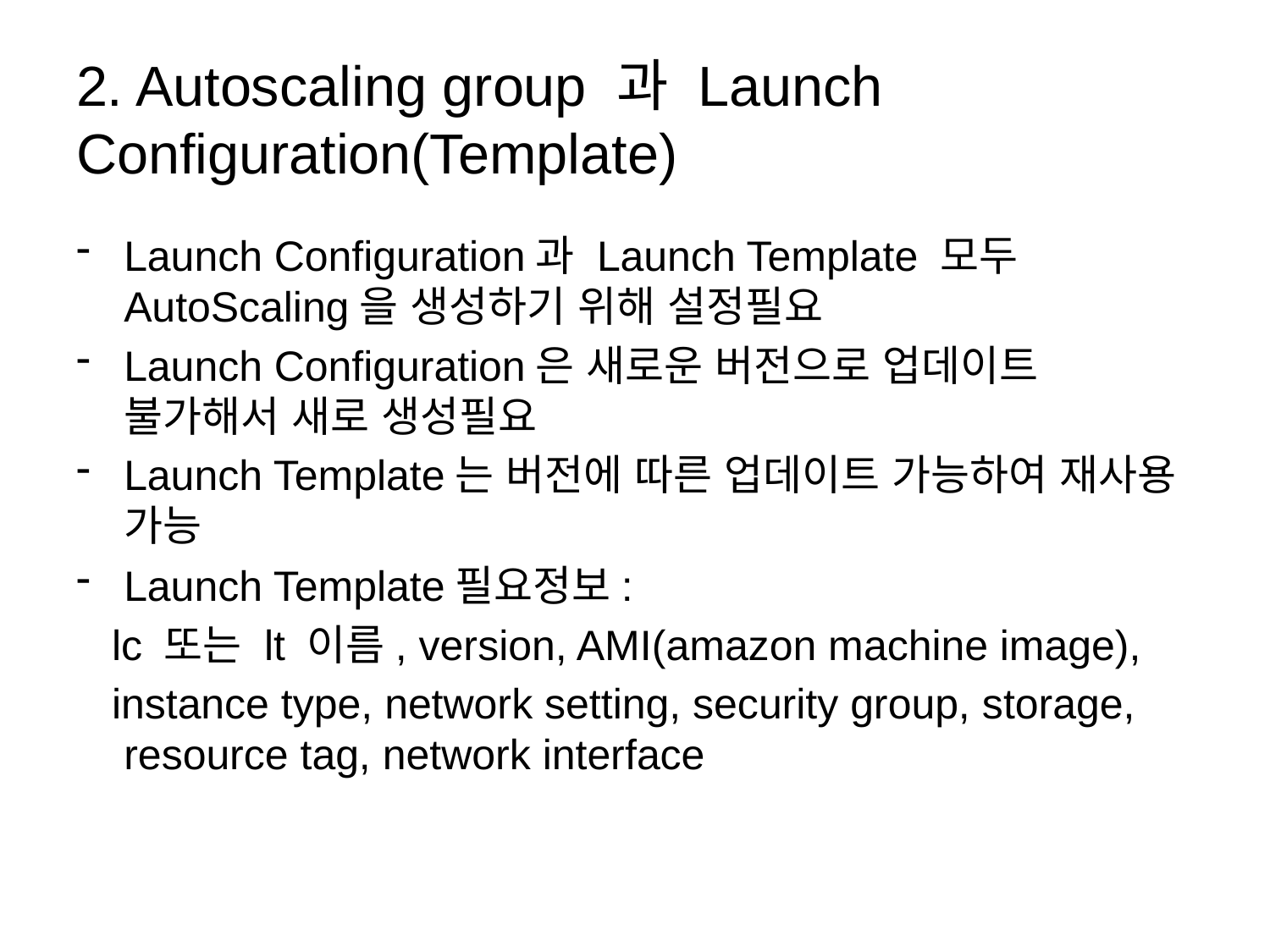

# 2. Autoscaling group 과 Launch Configuration(Template)
Launch Configuration과 Launch Template 모두 AutoScaling을 생성하기 위해 설정필요
Launch Configuration은 새로운 버전으로 업데이트 불가해서 새로 생성필요
Launch Template는 버전에 따른 업데이트 가능하여 재사용 가능
Launch Template필요정보:
   lc 또는 lt 이름, version, AMI(amazon machine image),
   instance type, network setting, security group, storage, resource tag, network interface